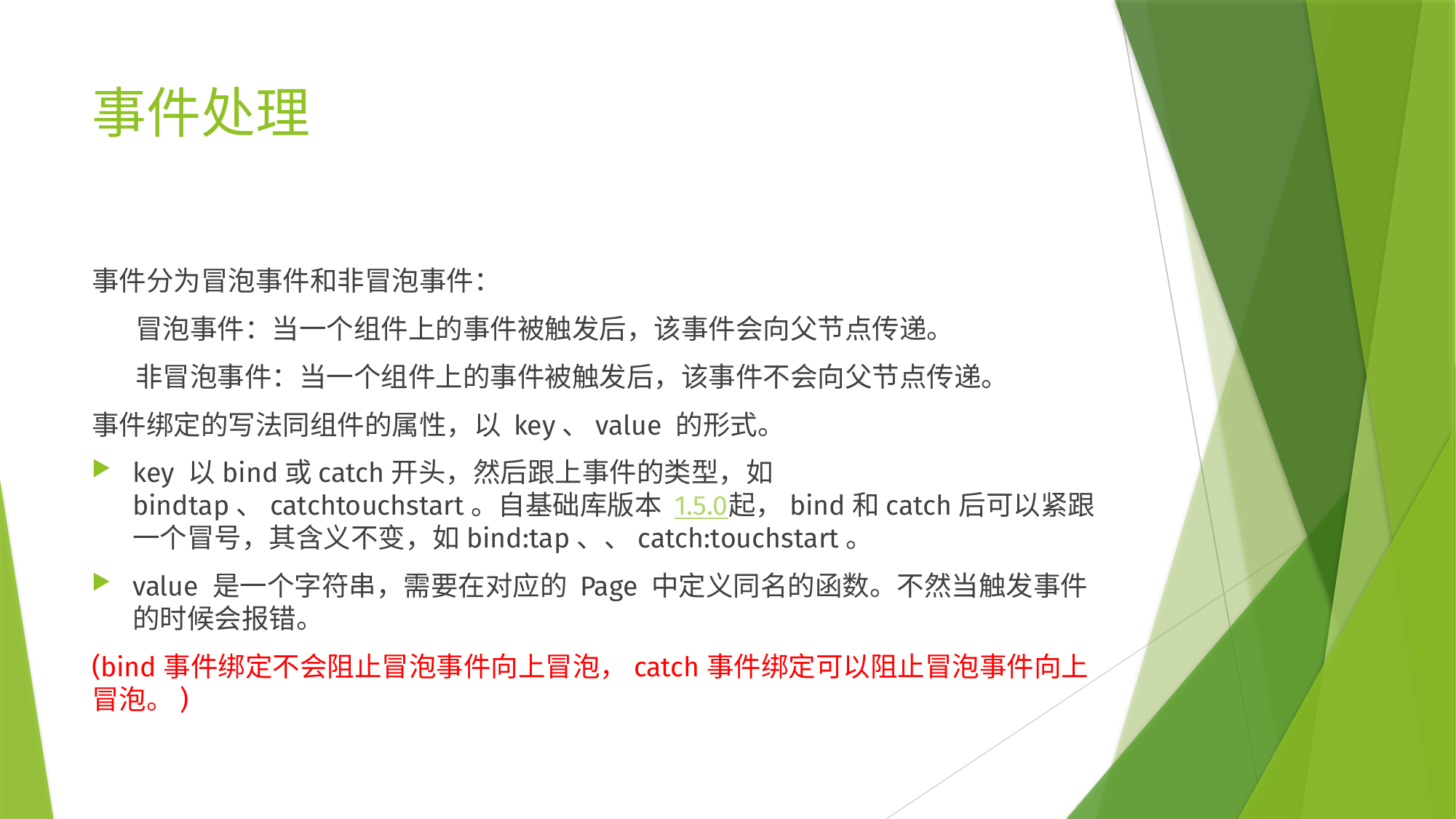

# 事件处理
事件分为冒泡事件和非冒泡事件：
      冒泡事件：当一个组件上的事件被触发后，该事件会向父节点传递。
      非冒泡事件：当一个组件上的事件被触发后，该事件不会向父节点传递。
事件绑定的写法同组件的属性，以 key、value 的形式。
key 以bind或catch开头，然后跟上事件的类型，如bindtap、catchtouchstart。自基础库版本 1.5.0起，bind和catch后可以紧跟一个冒号，其含义不变，如bind:tap、、catch:touchstart。
value 是一个字符串，需要在对应的 Page 中定义同名的函数。不然当触发事件的时候会报错。
(bind事件绑定不会阻止冒泡事件向上冒泡，catch事件绑定可以阻止冒泡事件向上冒泡。)